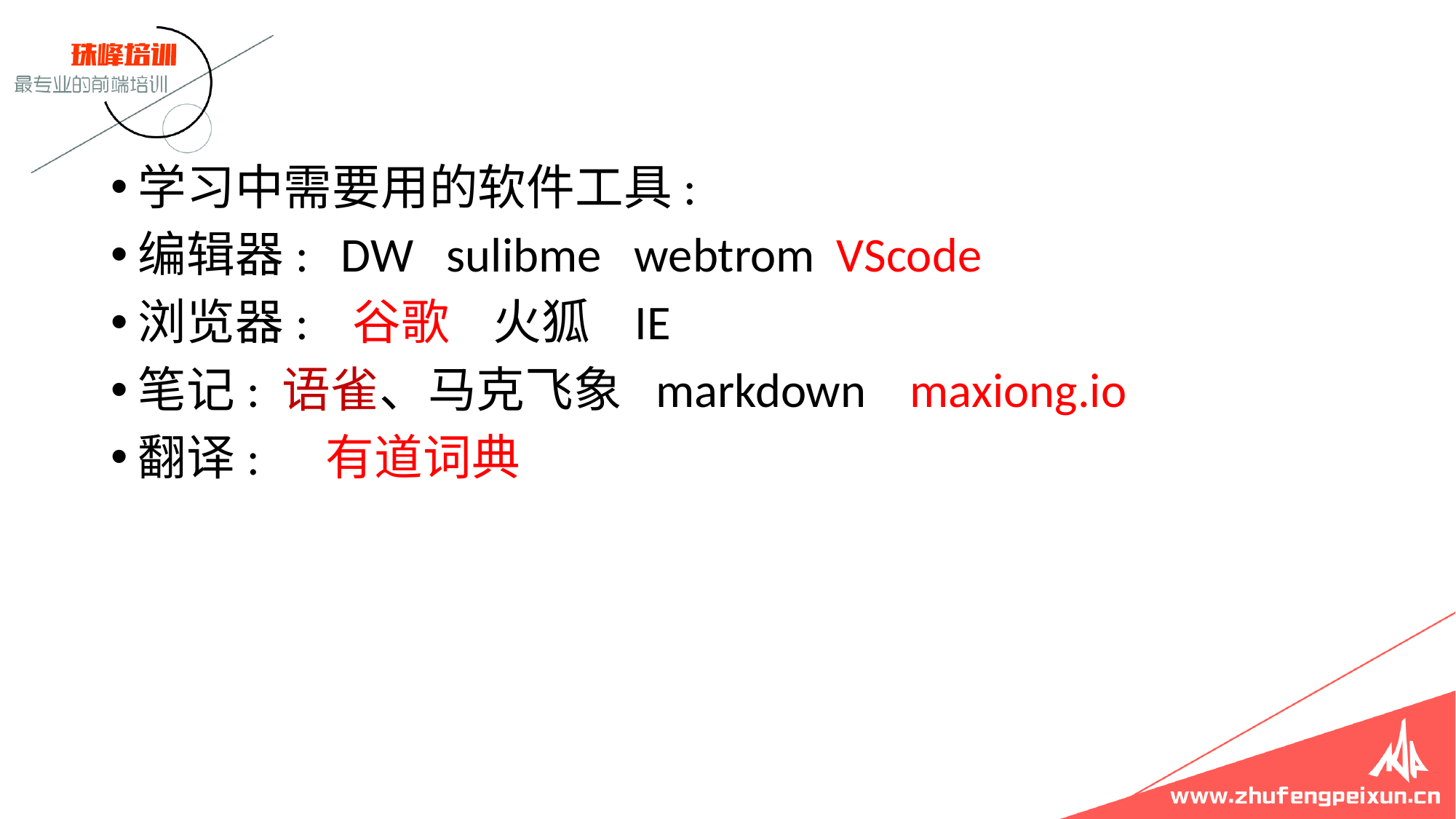

学习中需要用的软件工具:
编辑器:   DW   sulibme   webtrom  VScode
浏览器:   谷歌    火狐   IE
笔记: 语雀、马克飞象  markdown    maxiong.io
翻译:     有道词典